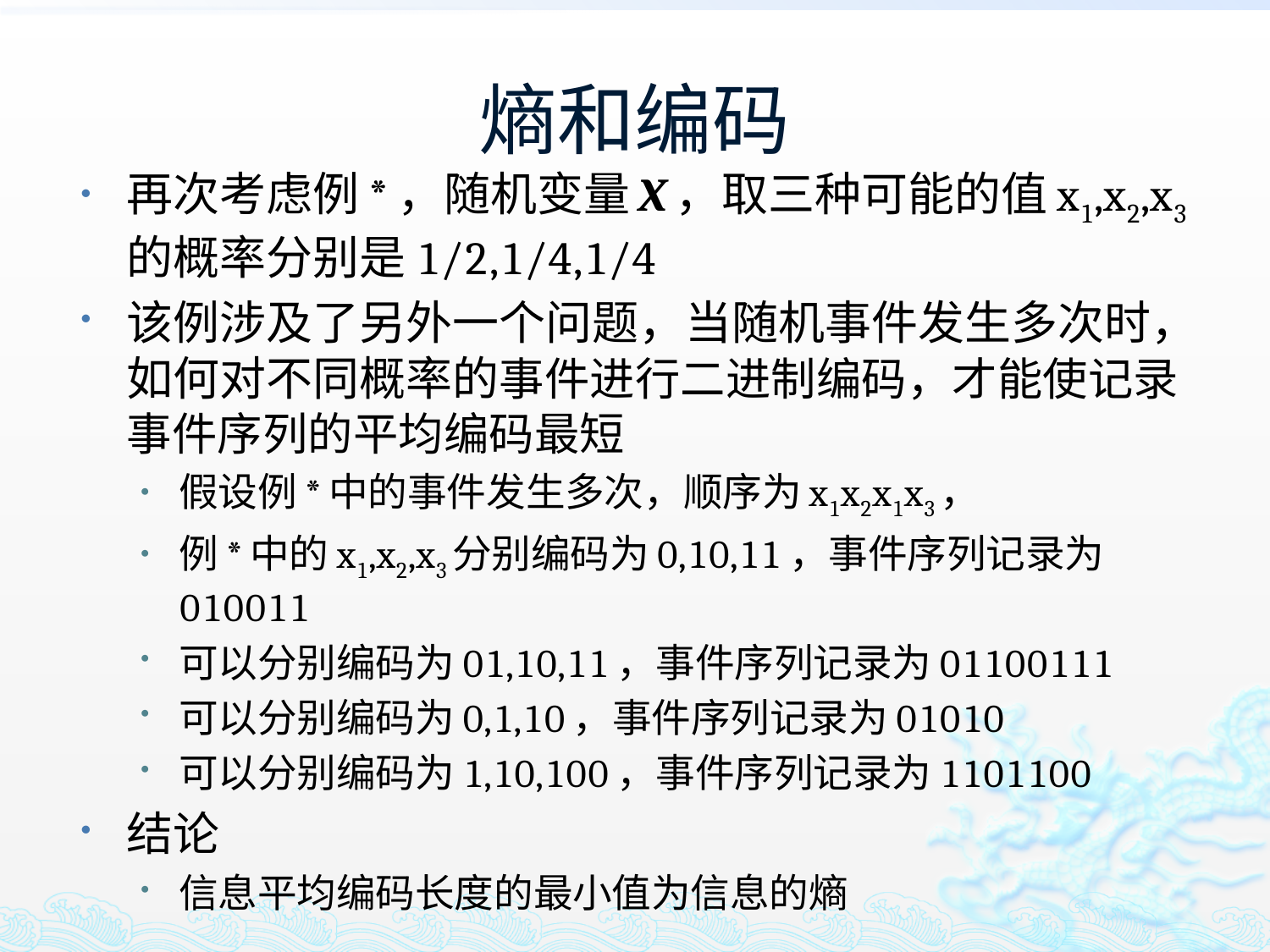

# 熵和编码
再次考虑例*，随机变量X，取三种可能的值x1,x2,x3的概率分别是1/2,1/4,1/4
该例涉及了另外一个问题，当随机事件发生多次时，如何对不同概率的事件进行二进制编码，才能使记录事件序列的平均编码最短
假设例*中的事件发生多次，顺序为x1x2x1x3，
例*中的x1,x2,x3分别编码为0,10,11，事件序列记录为010011
可以分别编码为01,10,11，事件序列记录为01100111
可以分别编码为0,1,10，事件序列记录为01010
可以分别编码为1,10,100，事件序列记录为1101100
结论
信息平均编码长度的最小值为信息的熵